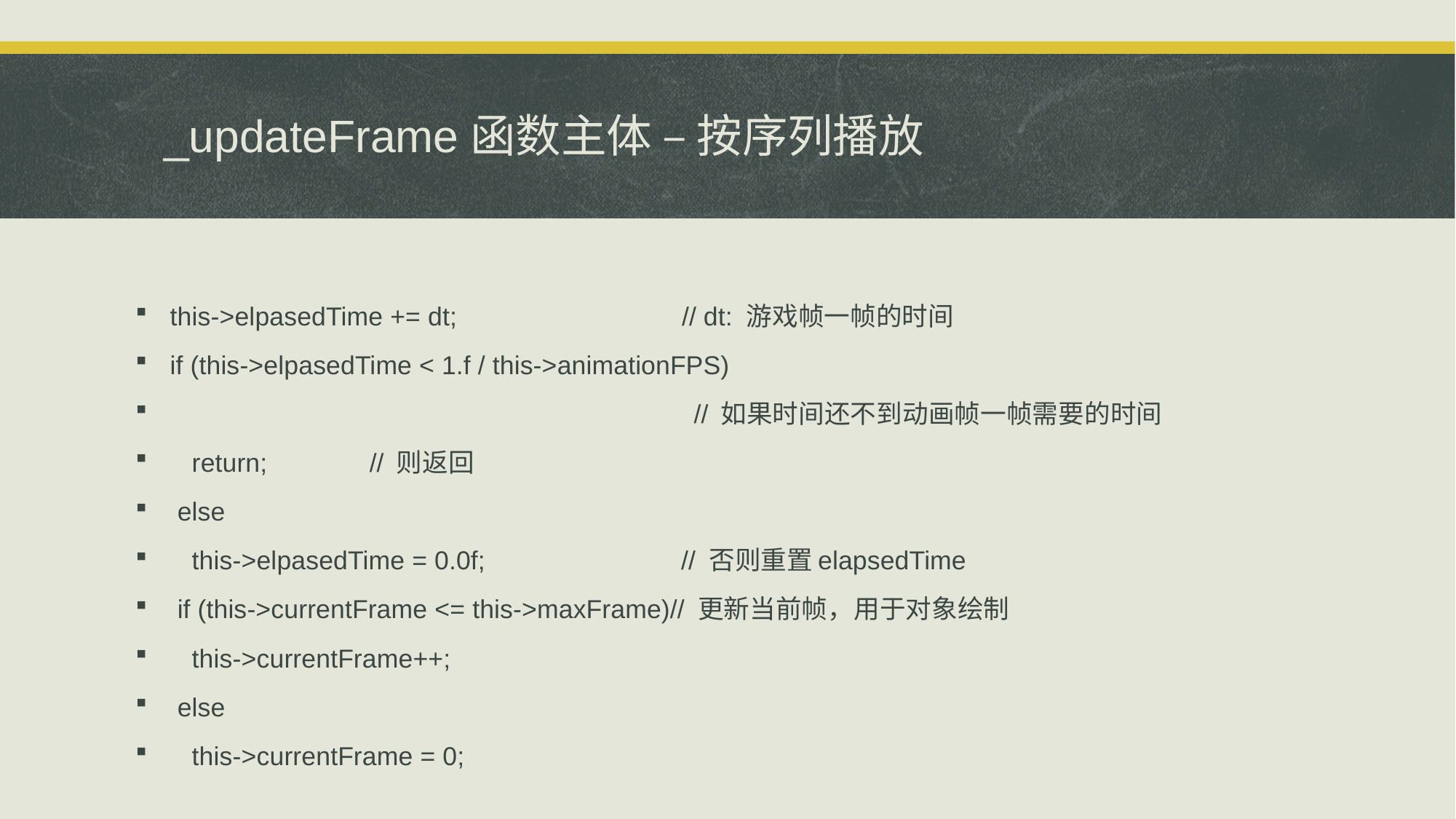

# _updateFrame函数主体 – 按序列播放
 this->elpasedTime += dt;                               // dt: 游戏帧一帧的时间
 if (this->elpasedTime < 1.f / this->animationFPS)
                                                                         // 如果时间还不到动画帧一帧需要的时间
    return;				     // 则返回
  else
    this->elpasedTime = 0.0f;                           // 否则重置elapsedTime
  if (this->currentFrame <= this->maxFrame)// 更新当前帧，用于对象绘制
    this->currentFrame++;
  else
    this->currentFrame = 0;